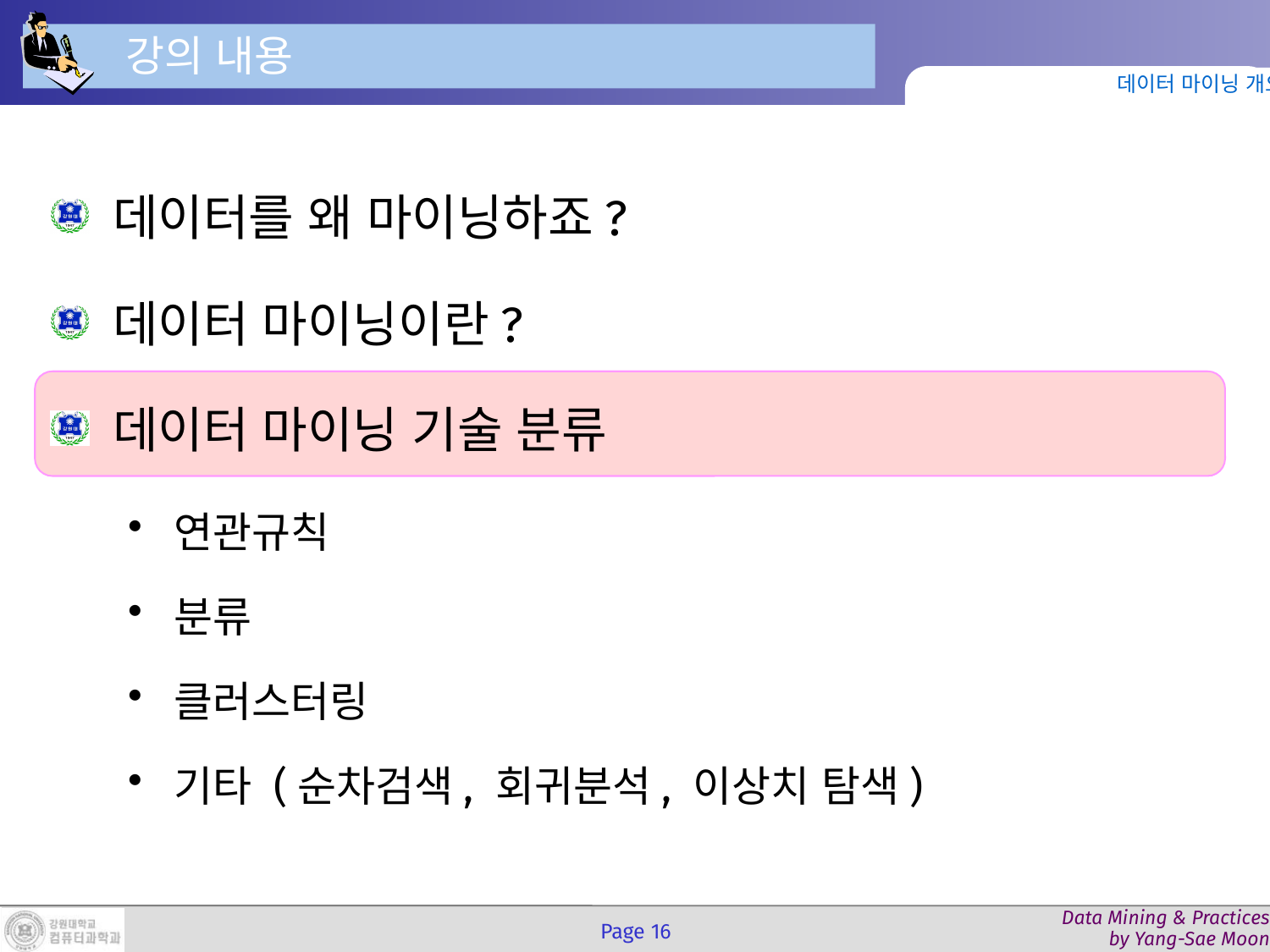

강의 내용
데이터 마이닝 개요
데이터를 왜 마이닝하죠?
데이터 마이닝이란?
데이터 마이닝 기술 분류
연관규칙
분류
클러스터링
기타 (순차검색, 회귀분석, 이상치 탐색)

Page 16